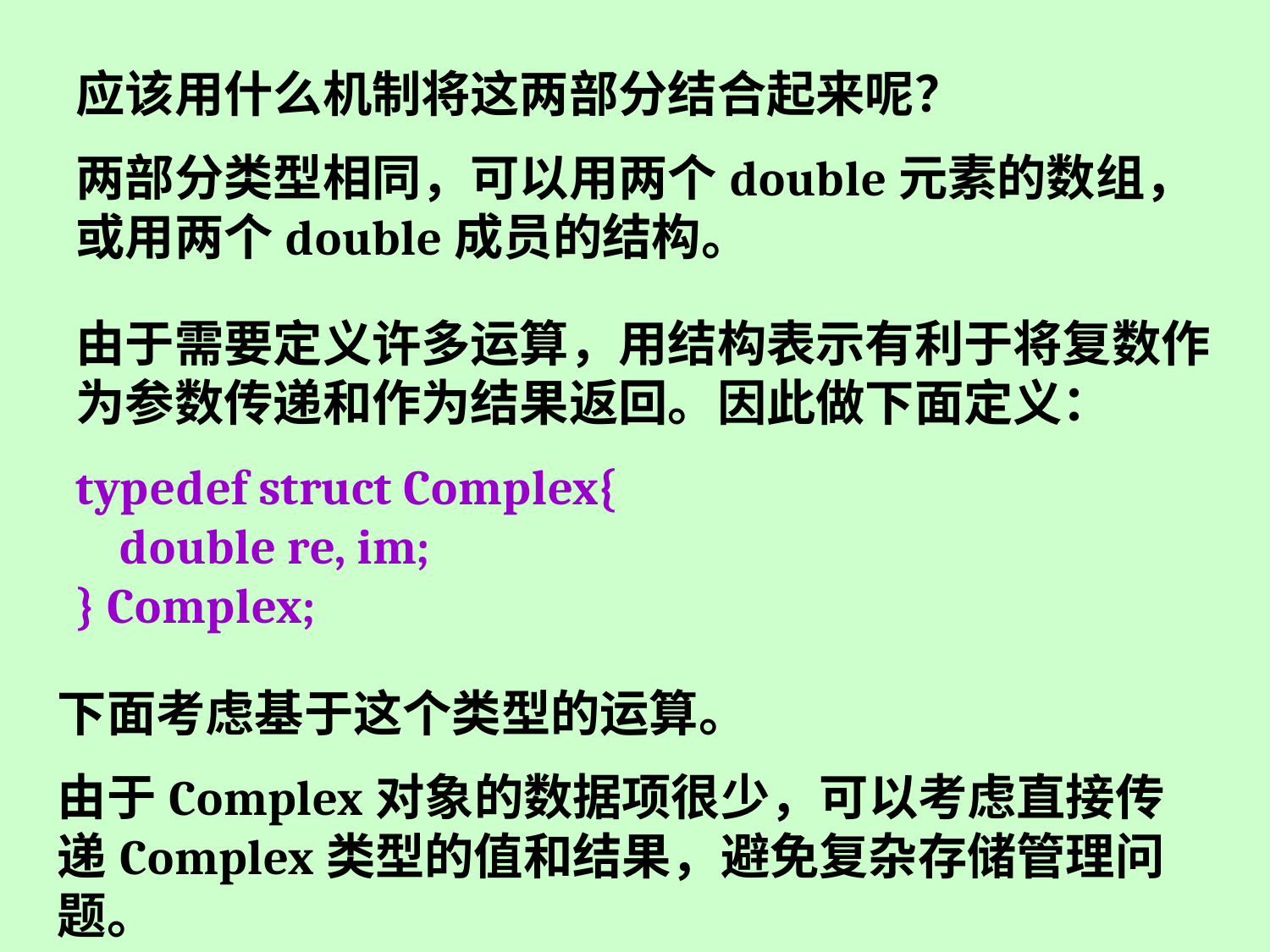

应该用什么机制将这两部分结合起来呢？
两部分类型相同，可以用两个double元素的数组，或用两个double成员的结构。
由于需要定义许多运算，用结构表示有利于将复数作为参数传递和作为结果返回。因此做下面定义：
typedef struct Complex{
    double re, im;
} Complex;
下面考虑基于这个类型的运算。
由于Complex对象的数据项很少，可以考虑直接传递Complex类型的值和结果，避免复杂存储管理问题。
54